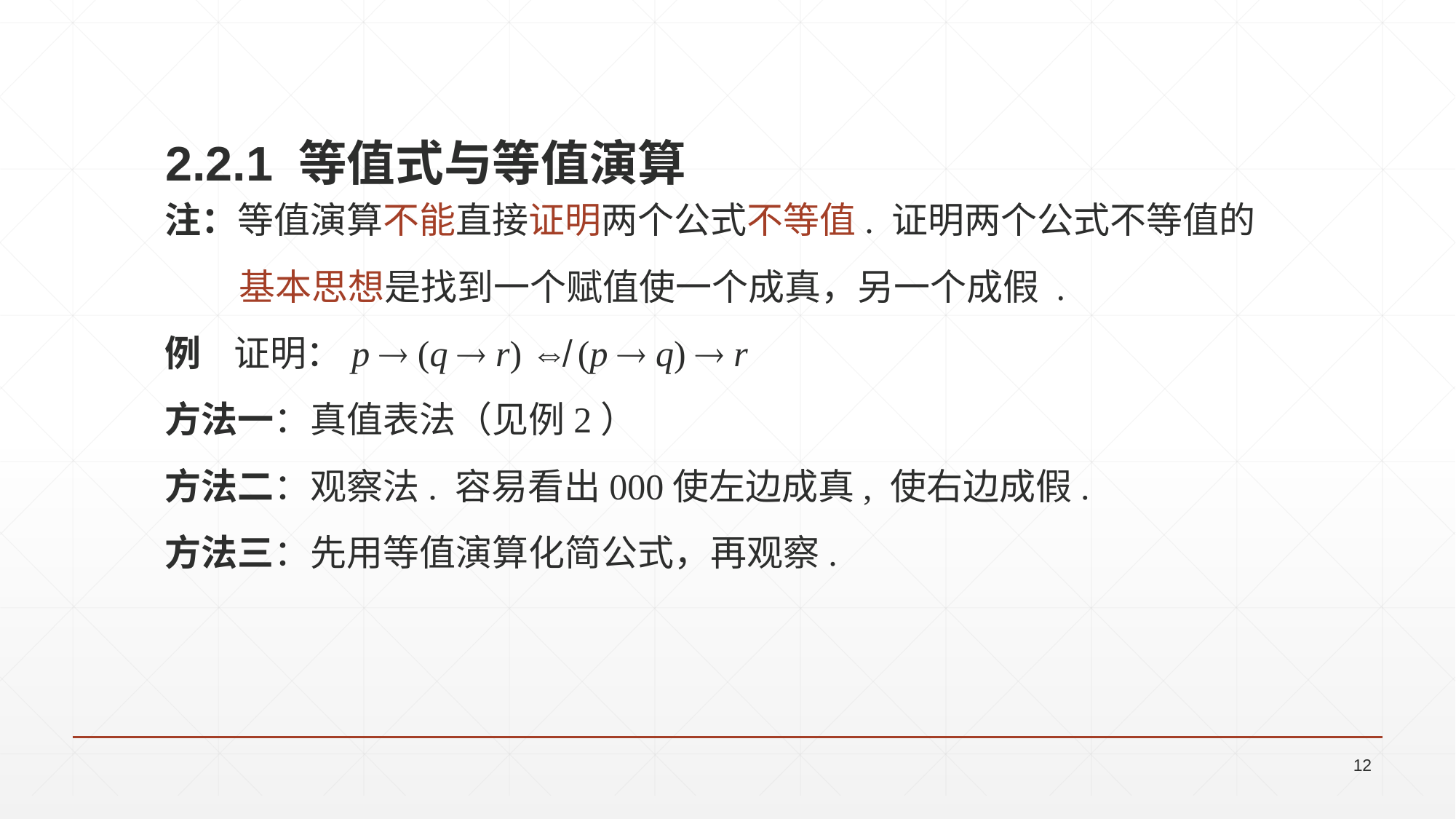

2.2.1 等值式与等值演算
注：等值演算不能直接证明两个公式不等值. 证明两个公式不等值的
        基本思想是找到一个赋值使一个成真，另一个成假 .
例    证明：p → (q → r) ⇎ (p → q) → r
方法一：真值表法（见例2）
方法二：观察法. 容易看出000使左边成真, 使右边成假.
方法三：先用等值演算化简公式，再观察.

12